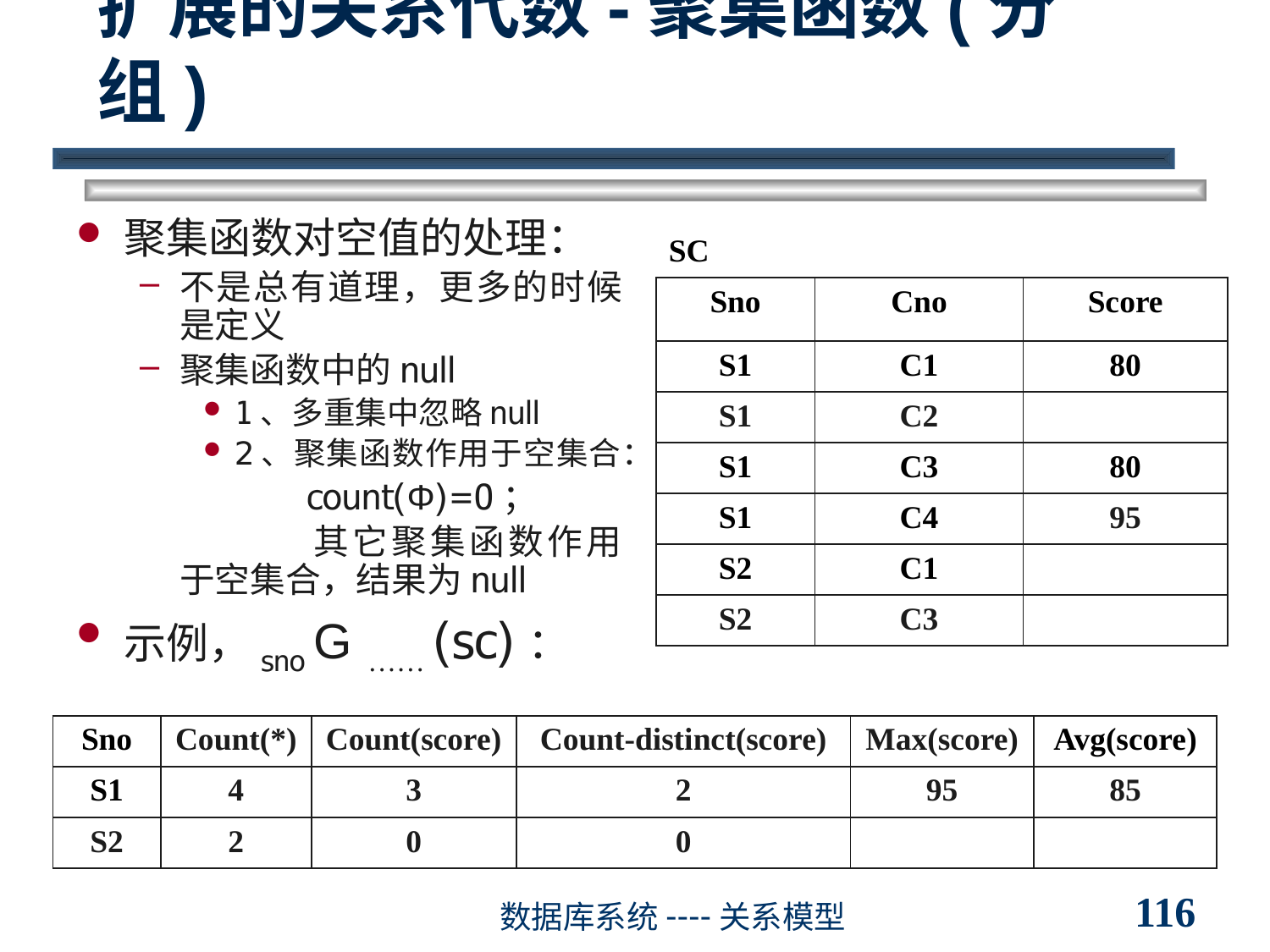

# 扩展的关系代数-聚集函数(分组)
聚集函数对空值的处理：
不是总有道理，更多的时候是定义
聚集函数中的null
1、多重集中忽略null
2、聚集函数作用于空集合：
		count(Φ)=0；
		其它聚集函数作用于空集合，结果为null
示例，sno G …… (sc)：
| SC |  |  |
| --- | --- | --- |
| Sno | Cno | Score |
| S1 | C1 | 80 |
| S1 | C2 |  |
| S1 | C3 | 80 |
| S1 | C4 | 95 |
| S2 | C1 |  |
| S2 | C3 |  |
| Sno | Count(\*) | Count(score) | Count-distinct(score) | Max(score) | Avg(score) |
| --- | --- | --- | --- | --- | --- |
| S1 | 4 | 3 | 2 | 95 | 85 |
| S2 | 2 | 0 | 0 |  |  |
116
数据库系统----关系模型